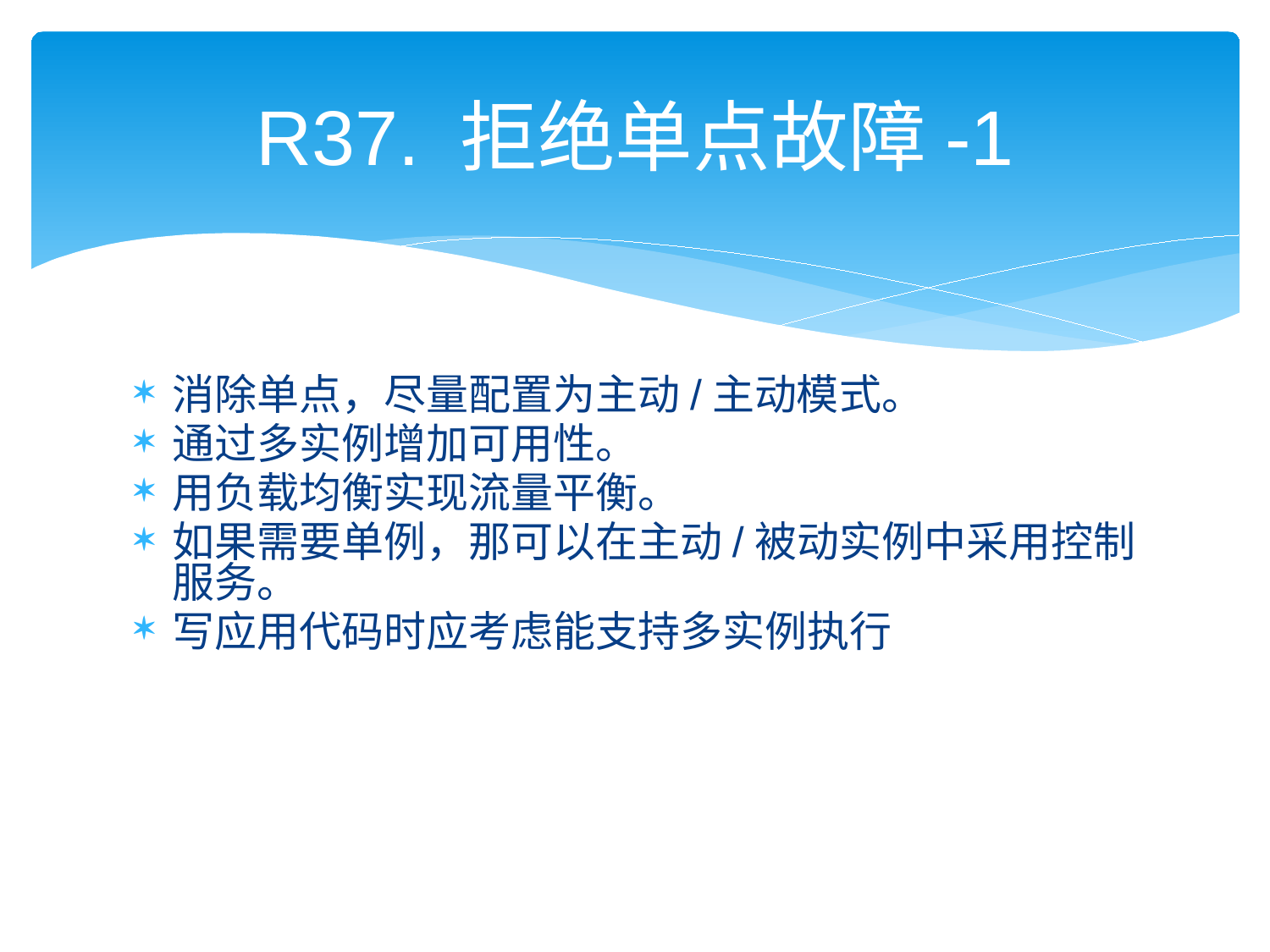

# R37. 拒绝单点故障-1
消除单点，尽量配置为主动/主动模式。
通过多实例增加可用性。
用负载均衡实现流量平衡。
如果需要单例，那可以在主动/被动实例中采用控制服务。
写应用代码时应考虑能支持多实例执行